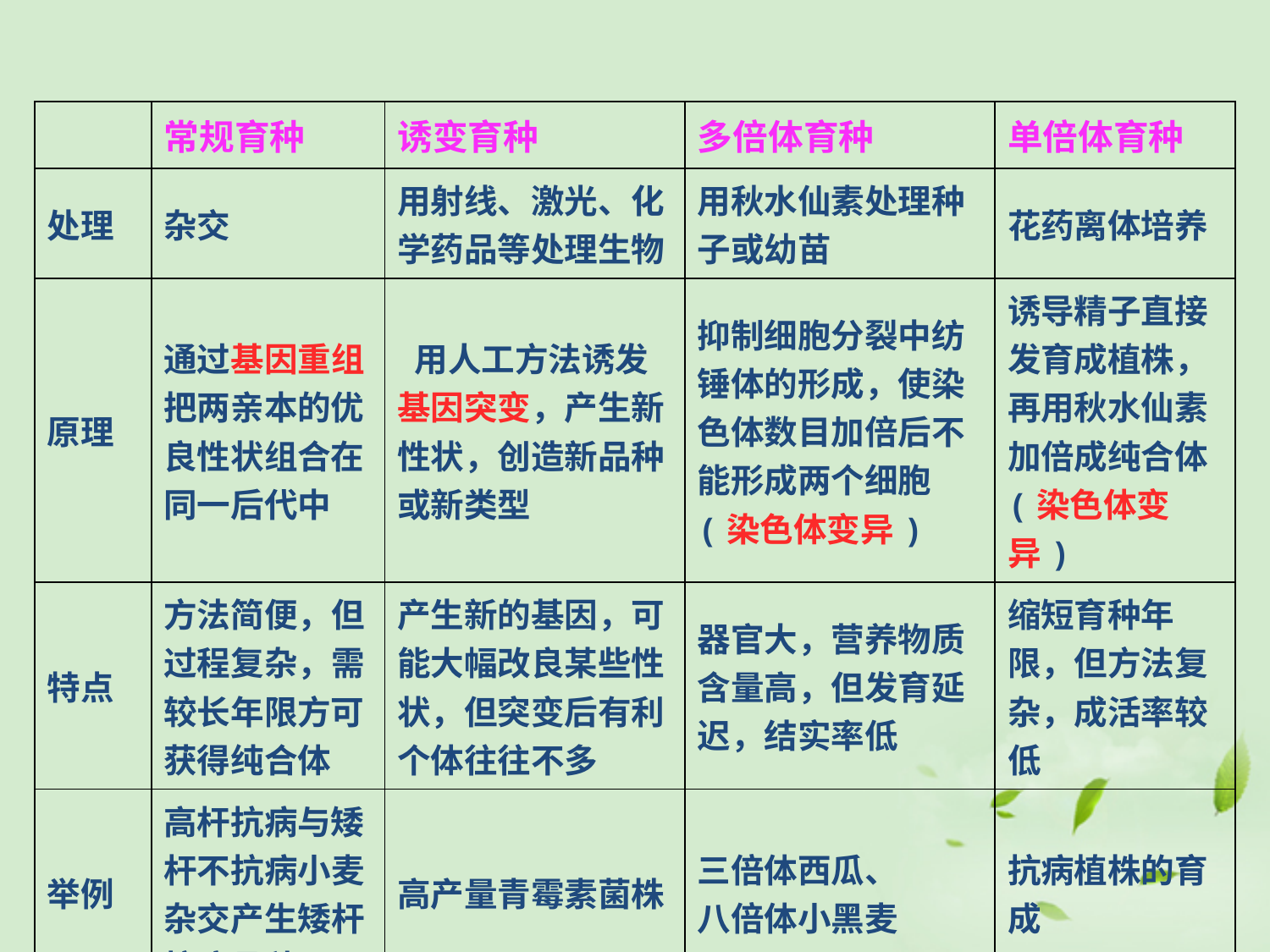

|  | 常规育种 | 诱变育种 | 多倍体育种 | 单倍体育种 |
| --- | --- | --- | --- | --- |
| 处理 | 杂交 | 用射线、激光、化学药品等处理生物 | 用秋水仙素处理种子或幼苗 | 花药离体培养 |
| 原理 | 通过基因重组把两亲本的优良性状组合在同一后代中 | 用人工方法诱发基因突变，产生新性状，创造新品种或新类型 | 抑制细胞分裂中纺锤体的形成，使染色体数目加倍后不能形成两个细胞(染色体变异) | 诱导精子直接发育成植株，再用秋水仙素加倍成纯合体(染色体变异) |
| 特点 | 方法简便，但过程复杂，需较长年限方可获得纯合体 | 产生新的基因，可能大幅改良某些性状，但突变后有利个体往往不多 | 器官大，营养物质含量高，但发育延迟，结实率低 | 缩短育种年限，但方法复杂，成活率较低 |
| 举例 | 高杆抗病与矮杆不抗病小麦杂交产生矮杆抗病品种 | 高产量青霉素菌株 | 三倍体西瓜、 八倍体小黑麦 | 抗病植株的育成 |